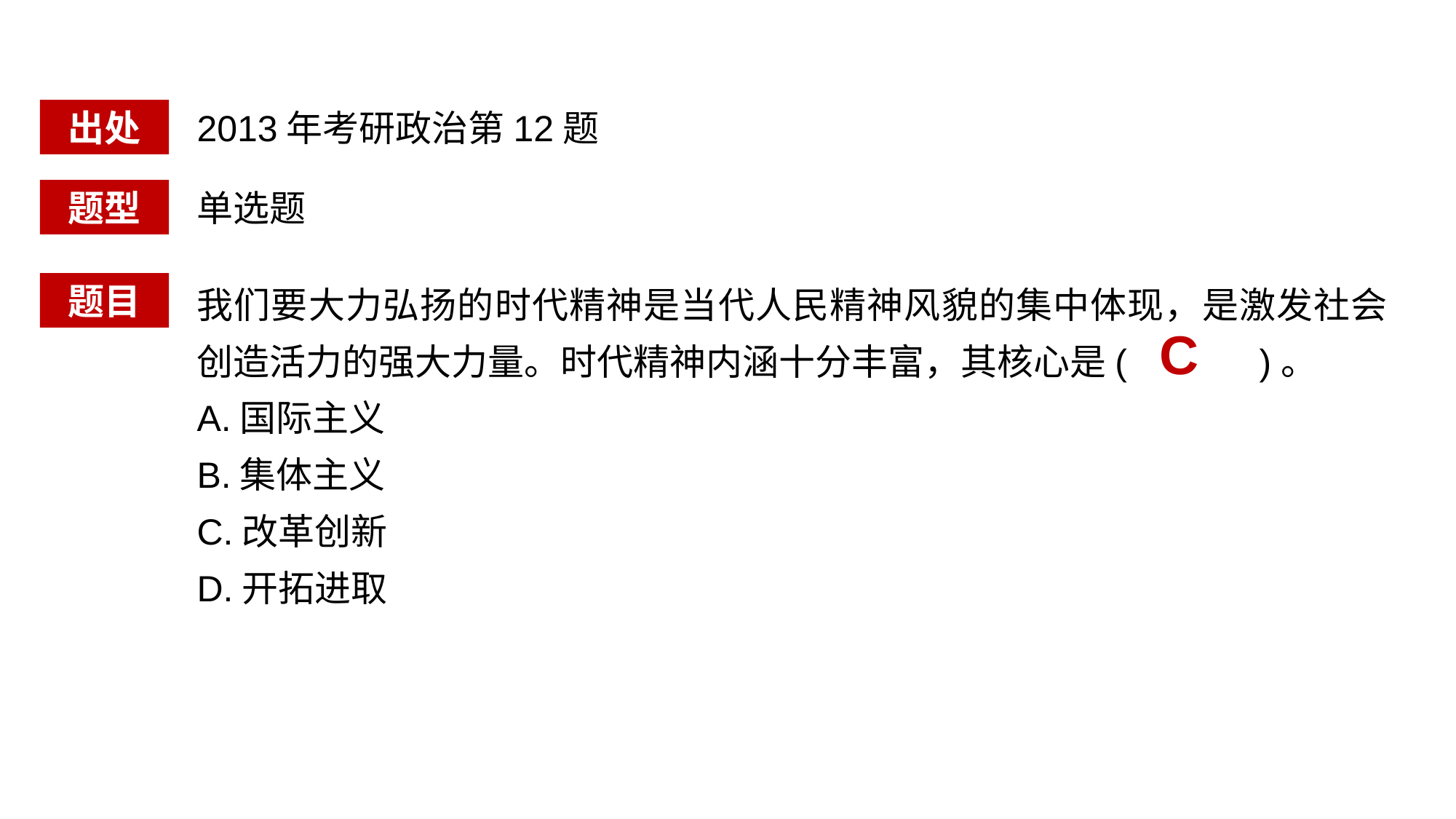

出处
2013年考研政治第12题
题型
单选题
我们要大力弘扬的时代精神是当代人民精神风貌的集中体现，是激发社会创造活力的强大力量。时代精神内涵十分丰富，其核心是(             )。
A.国际主义
B.集体主义
C.改革创新
D.开拓进取
题目
C